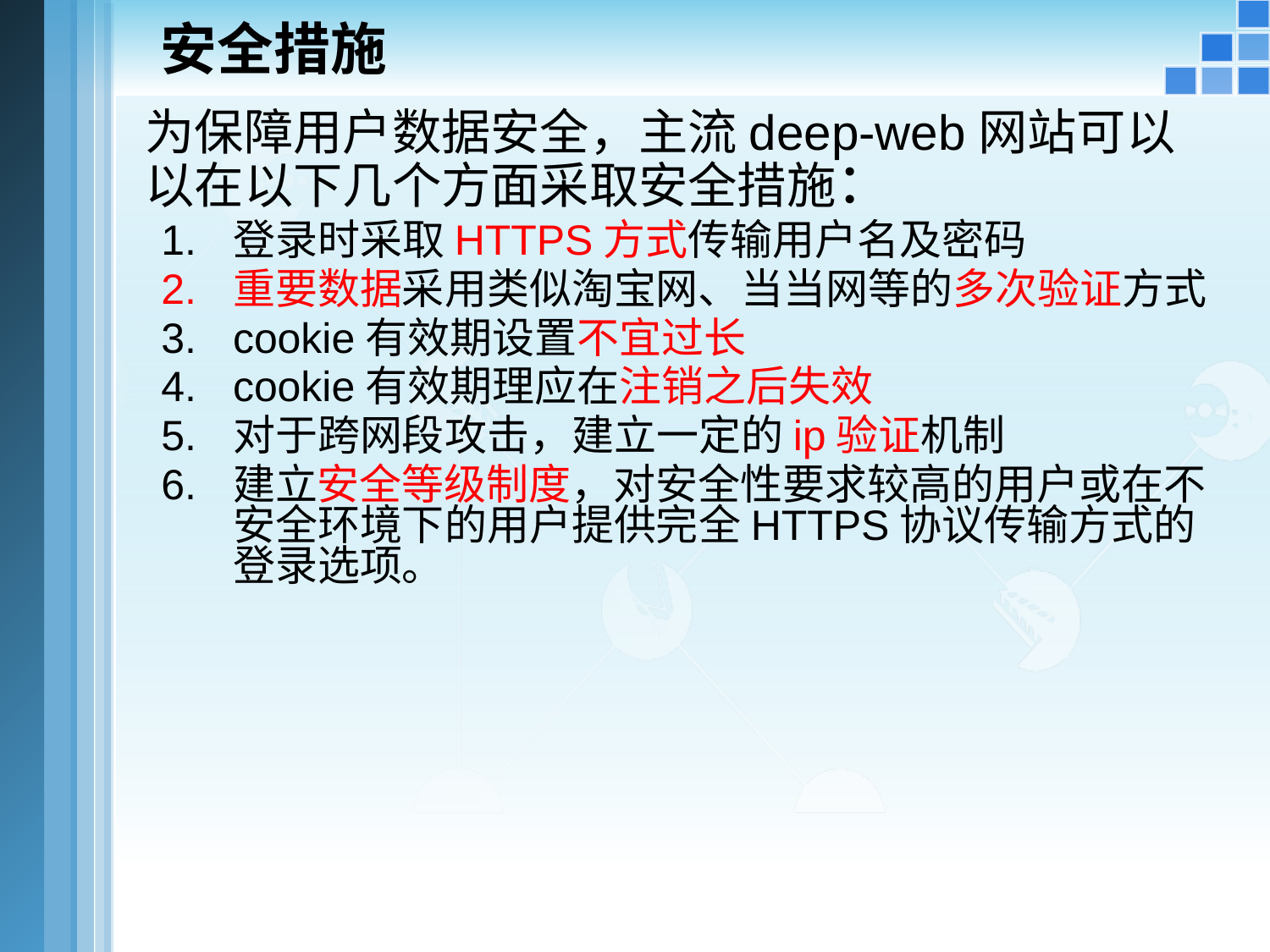

安全措施

	为保障用户数据安全，主流deep-web网站可以以在以下几个方面采取安全措施：
登录时采取HTTPS方式传输用户名及密码
重要数据采用类似淘宝网、当当网等的多次验证方式
cookie有效期设置不宜过长
cookie有效期理应在注销之后失效
对于跨网段攻击，建立一定的ip验证机制
建立安全等级制度，对安全性要求较高的用户或在不安全环境下的用户提供完全HTTPS协议传输方式的登录选项。